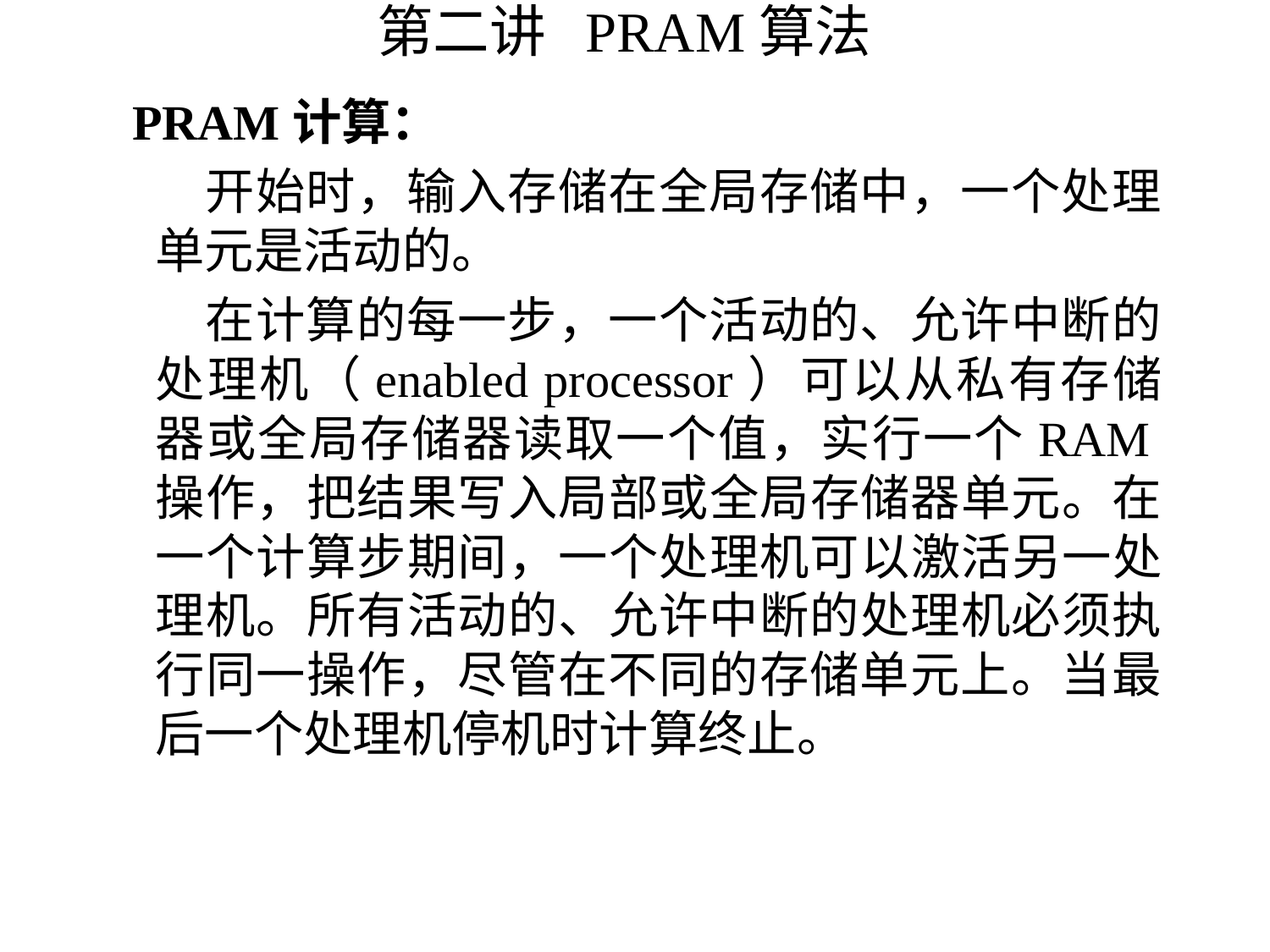

# 第二讲  PRAM算法
  PRAM计算：
       开始时，输入存储在全局存储中，一个处理单元是活动的。
       在计算的每一步，一个活动的、允许中断的处理机（enabled processor）可以从私有存储器或全局存储器读取一个值，实行一个RAM操作，把结果写入局部或全局存储器单元。在一个计算步期间，一个处理机可以激活另一处理机。所有活动的、允许中断的处理机必须执行同一操作，尽管在不同的存储单元上。当最后一个处理机停机时计算终止。